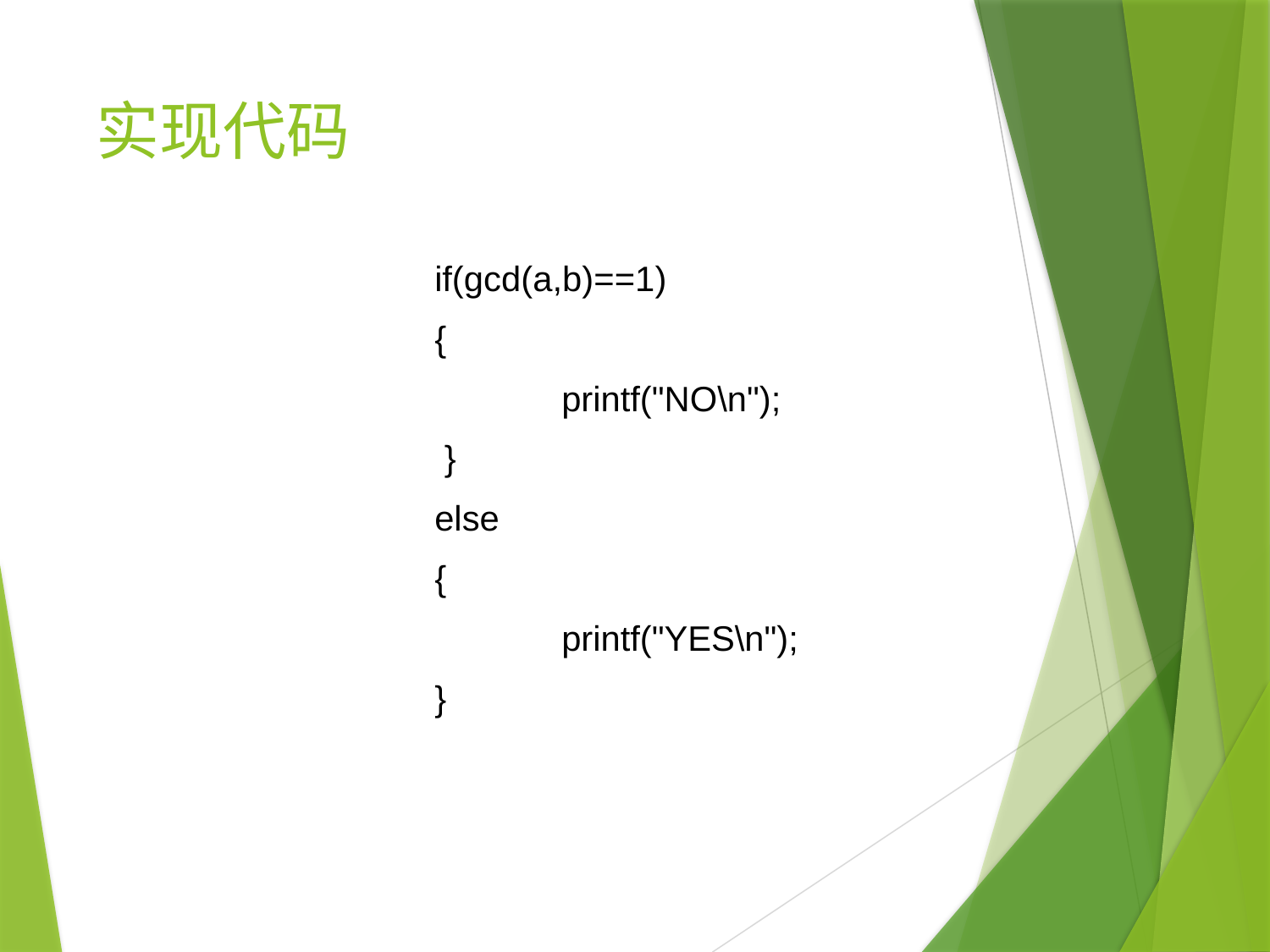

# 实现代码

 			if(gcd(a,b)==1)
 			{
 				printf("NO\n");
			 }
			else
			{
				printf("YES\n");
			}